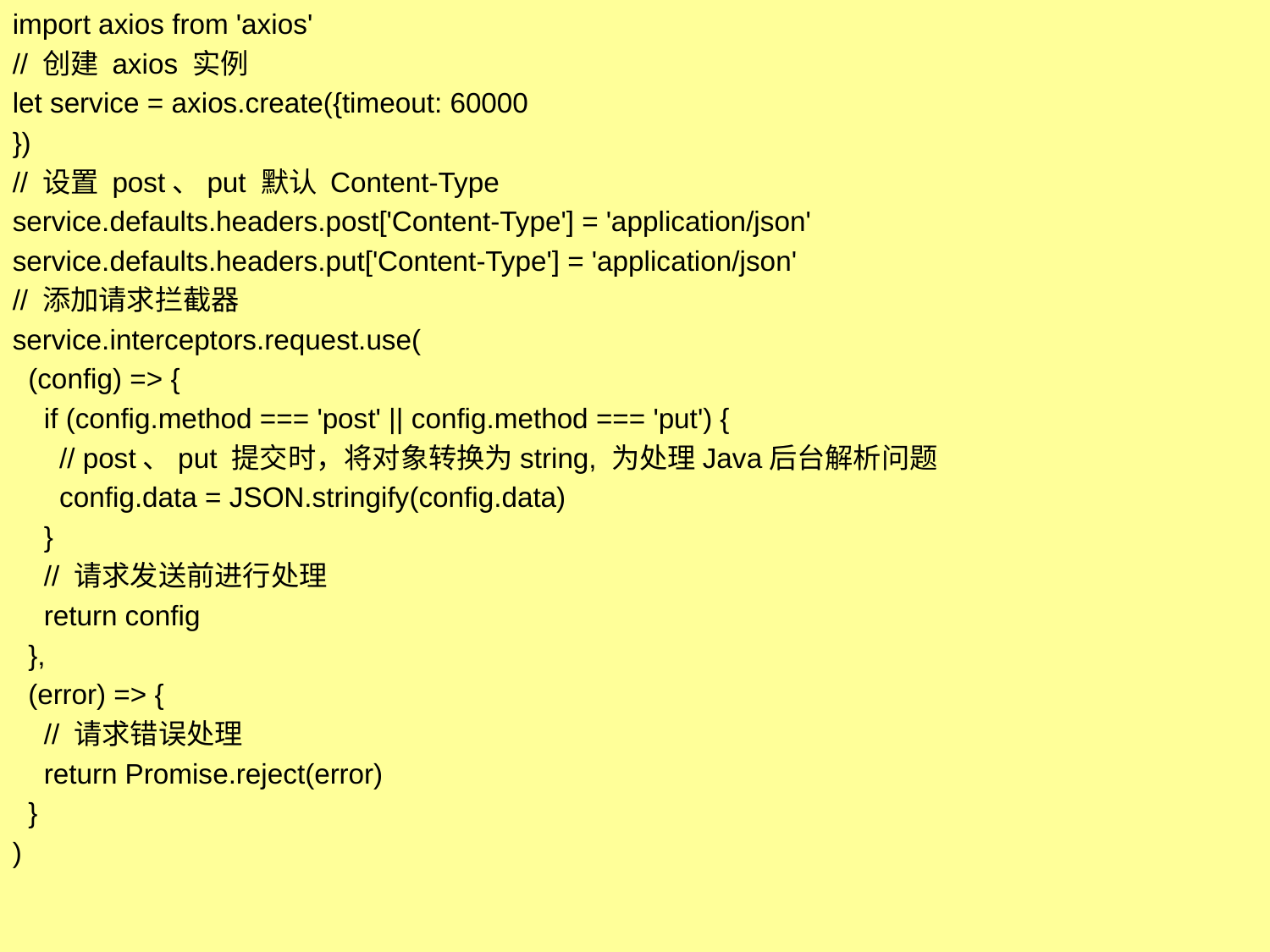

import axios from 'axios'
// 创建 axios 实例
let service = axios.create({timeout: 60000
})
// 设置 post、put 默认 Content-Type
service.defaults.headers.post['Content-Type'] = 'application/json'
service.defaults.headers.put['Content-Type'] = 'application/json'
// 添加请求拦截器
service.interceptors.request.use(
  (config) => {
    if (config.method === 'post' || config.method === 'put') {
      // post、put 提交时，将对象转换为string, 为处理Java后台解析问题
      config.data = JSON.stringify(config.data)
    }
    // 请求发送前进行处理
    return config
  },
  (error) => {
    // 请求错误处理
    return Promise.reject(error)
  }
)
# Axios